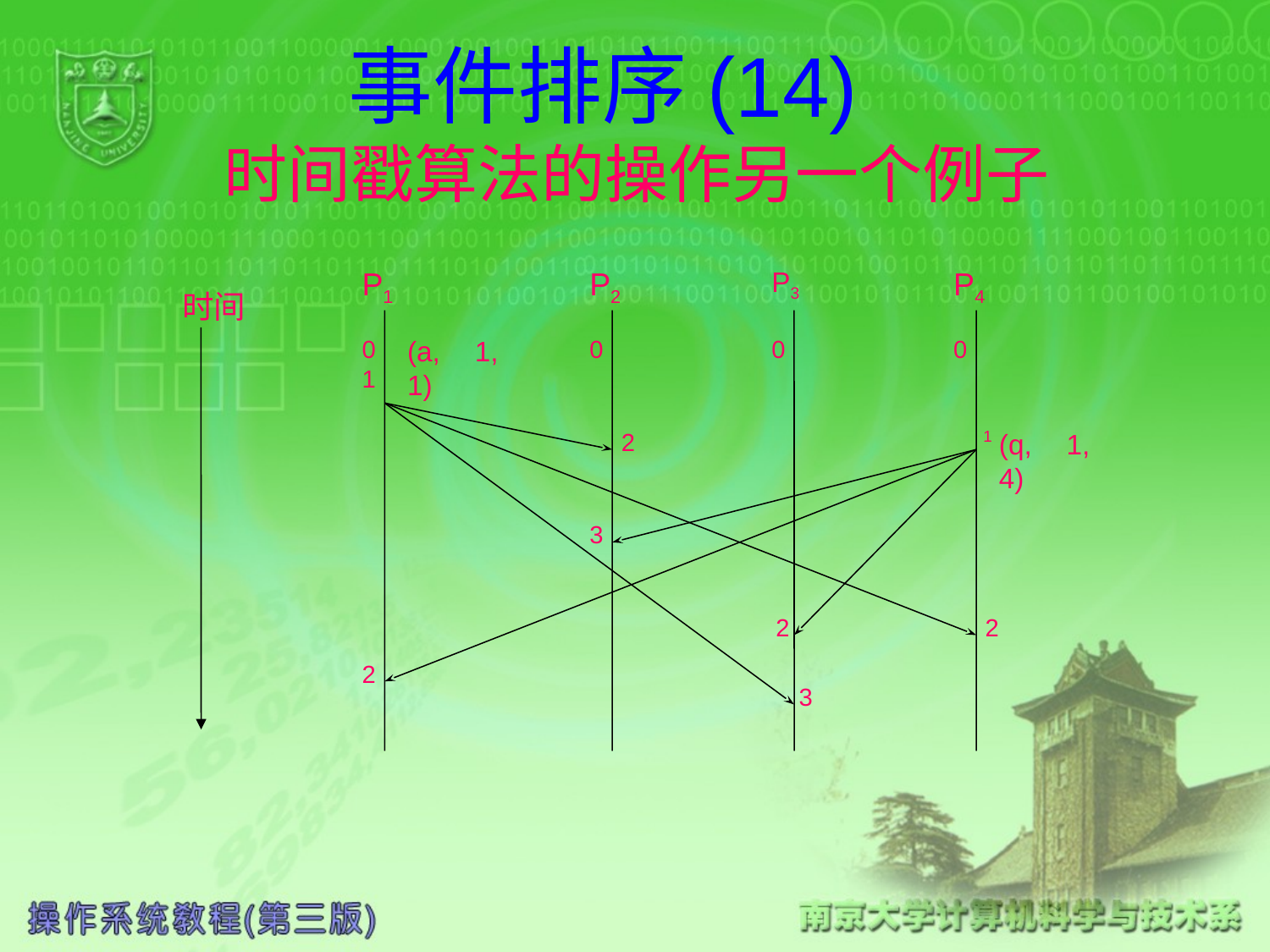

# 事件排序(14) 时间戳算法的操作另一个例子

P1
P2
P3
P4
时间

0
1
(a, 1, 1)
0
0
0

2
1
(q, 1, 4)

3
2
2
2
3